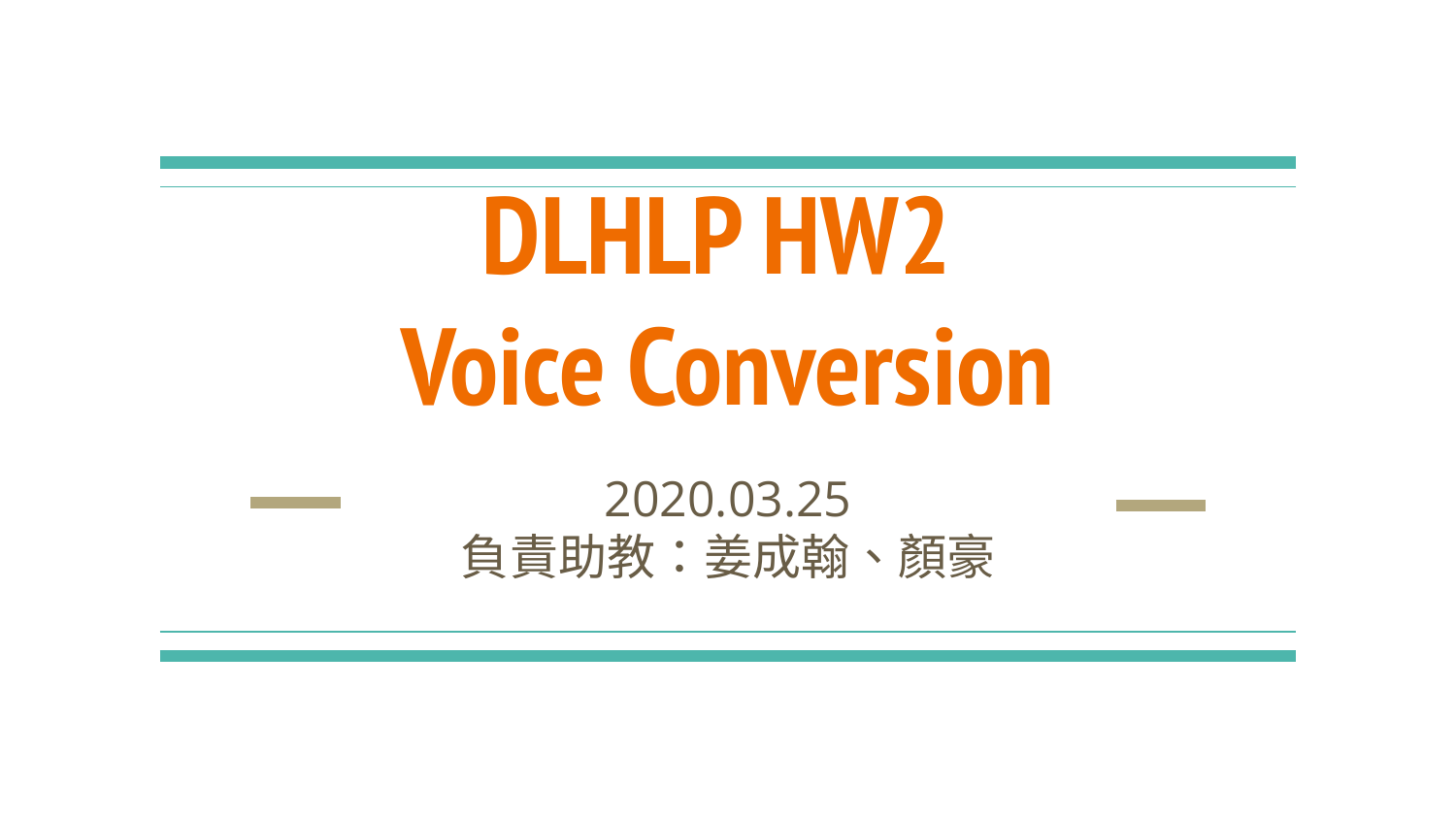

# DLHLP HW2
Voice Conversion
2020.03.25
負責助教：姜成翰、顏豪